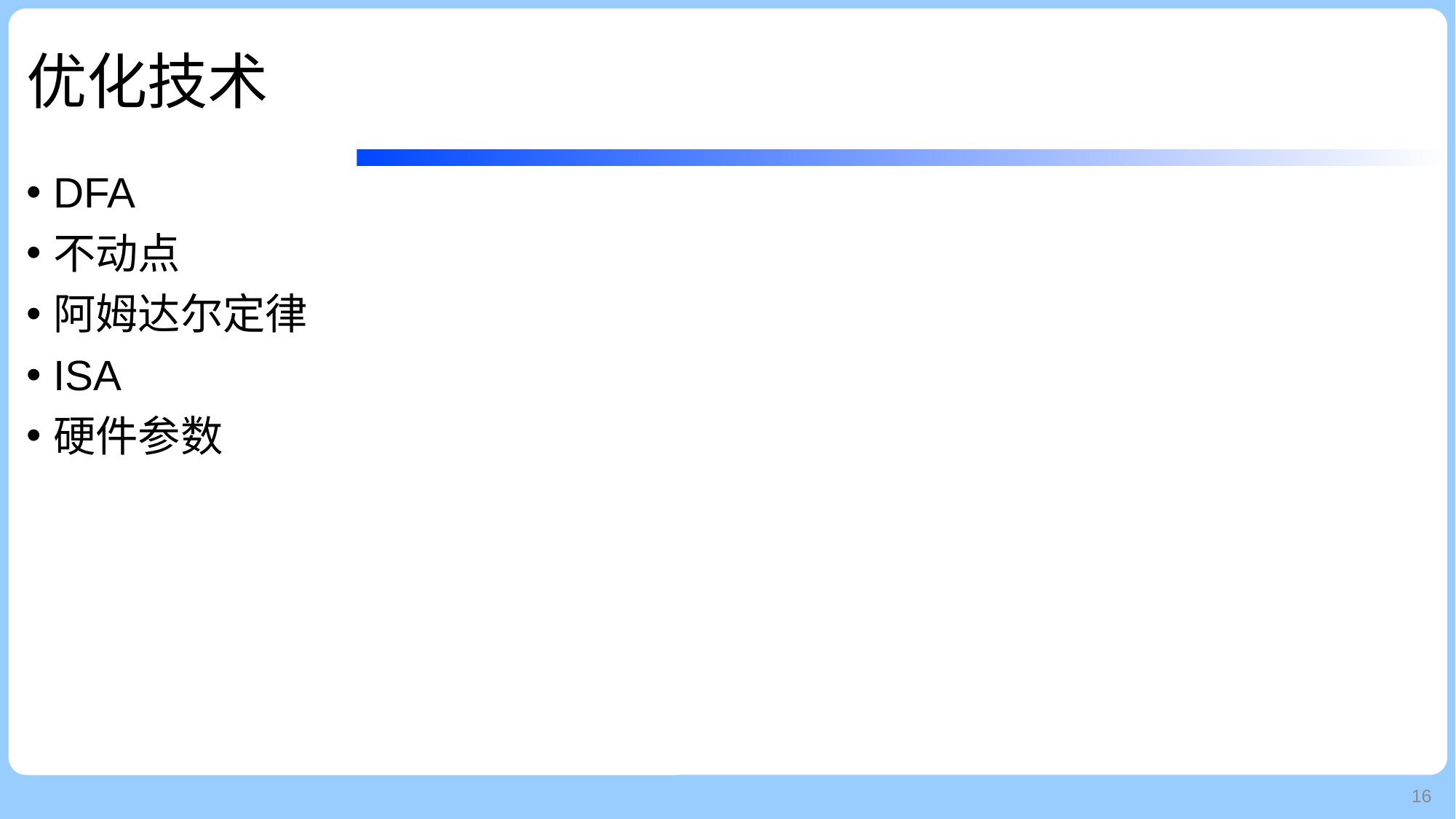

# 优化技术
DFA
不动点
阿姆达尔定律
ISA
硬件参数
16